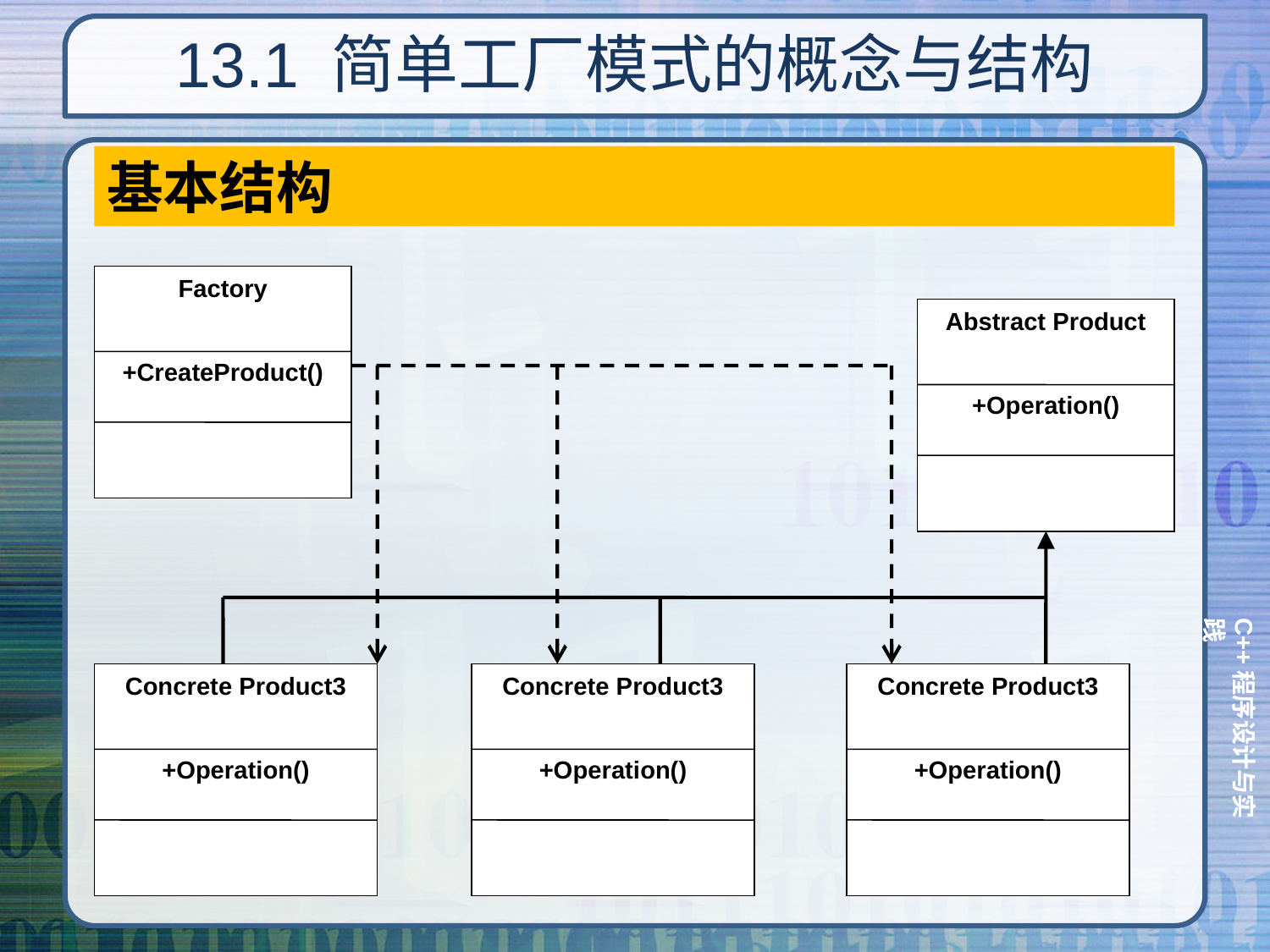

# 13.1 简单工厂模式的概念与结构

基本结构
Factory

+CreateProduct()

Abstract Product

+Operation()

Concrete Product3

+Operation()

Concrete Product3

+Operation()

Concrete Product3

+Operation()